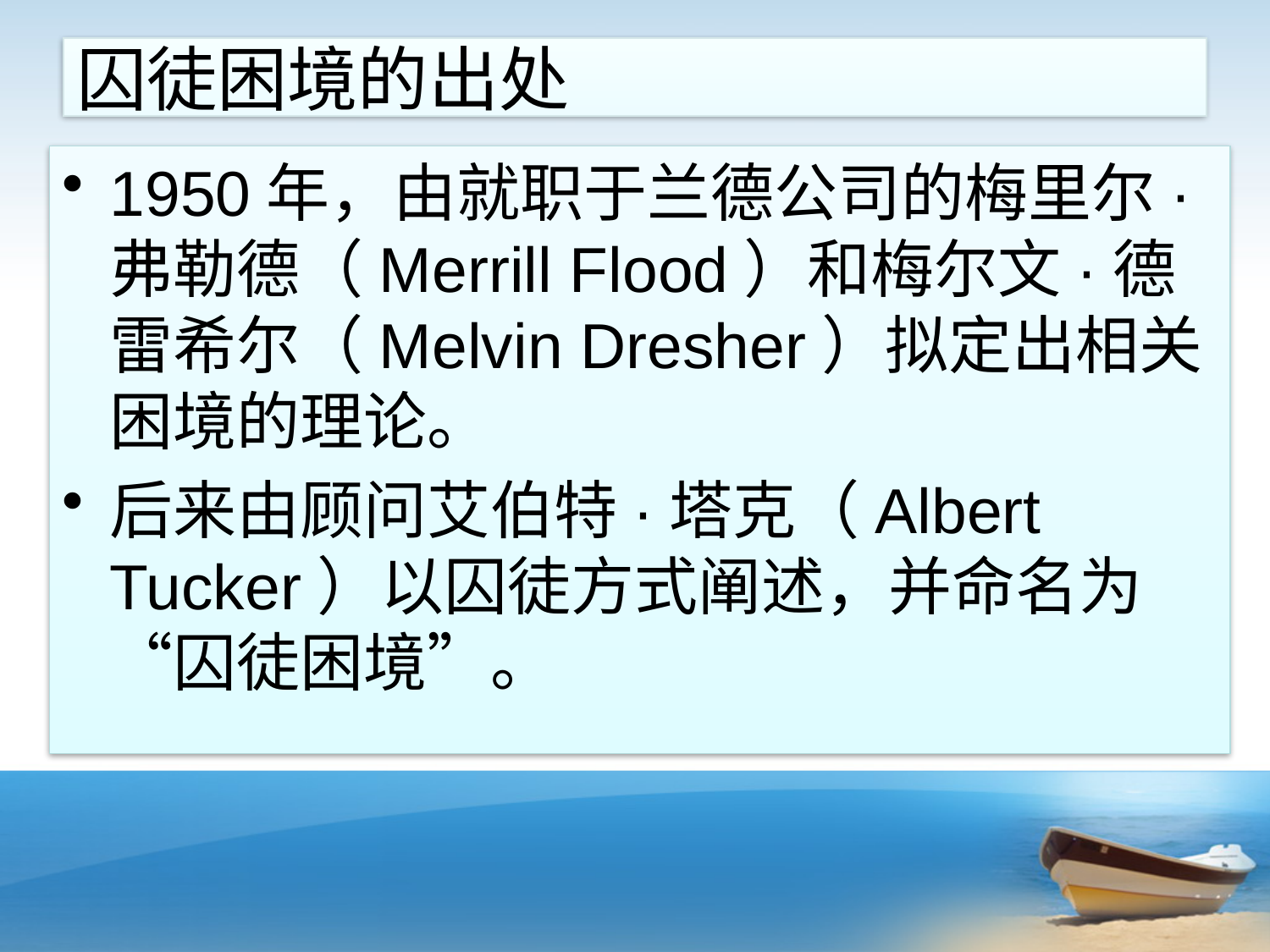

# 囚徒困境的出处
1950年，由就职于兰德公司的梅里尔·弗勒德（Merrill Flood）和梅尔文·德雷希尔（Melvin Dresher）拟定出相关困境的理论。
后来由顾问艾伯特·塔克（Albert Tucker）以囚徒方式阐述，并命名为“囚徒困境”。